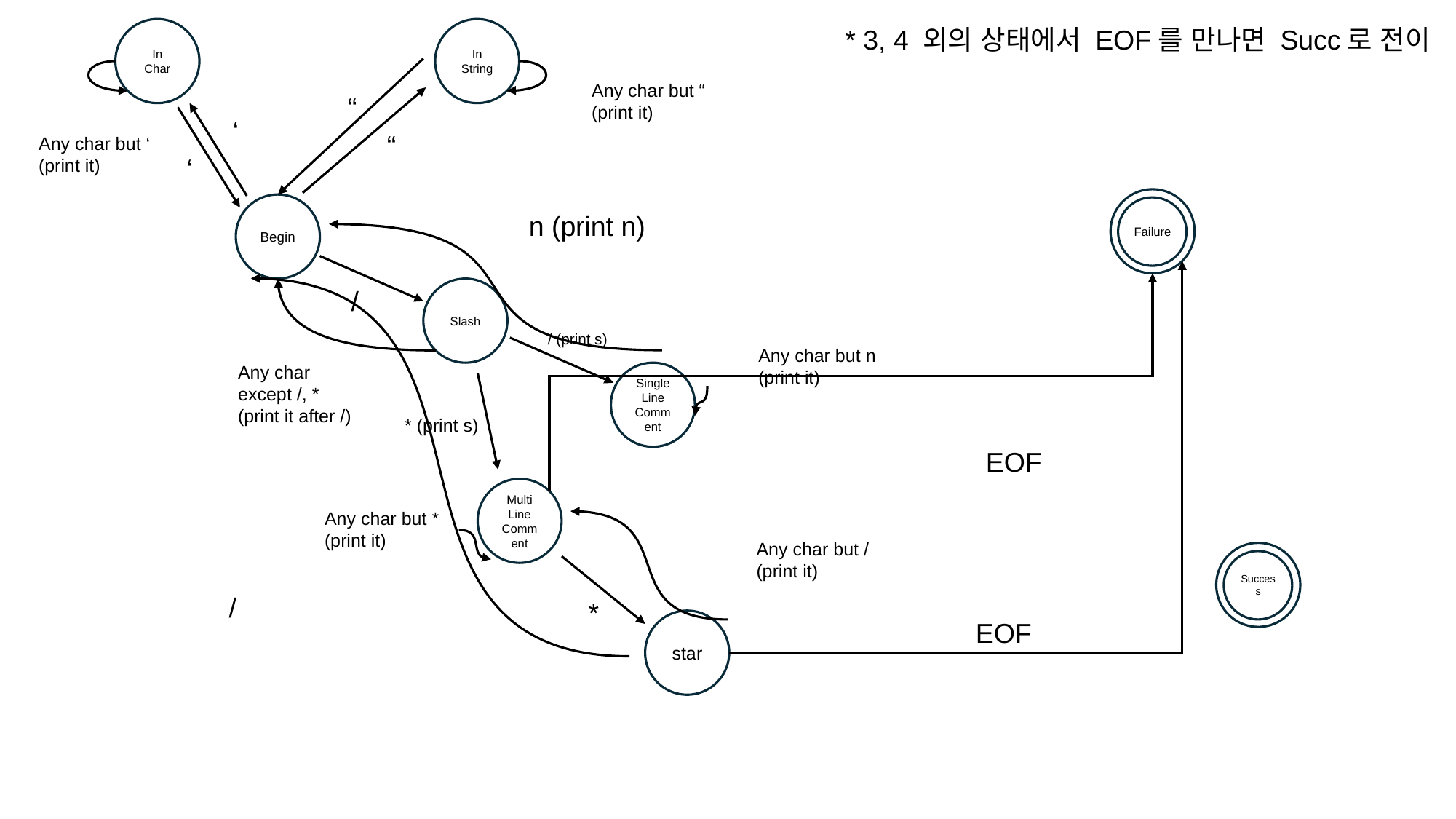

* 3, 4 외의 상태에서 EOF를 만나면 Succ로 전이
In Char
In String
Any char but “
(print it)
“
‘
“
Any char but ‘
(print it)
‘
Failure
Begin

n (print n)
/
Slash
/ (print s)
Any char but n (print it)
Any char except /, *
(print it after /)
Single Line Comment
* (print s)
EOF
Multi Line Comment
Any char but * (print it)
Any char but / (print it)
Success

/
*
star
EOF